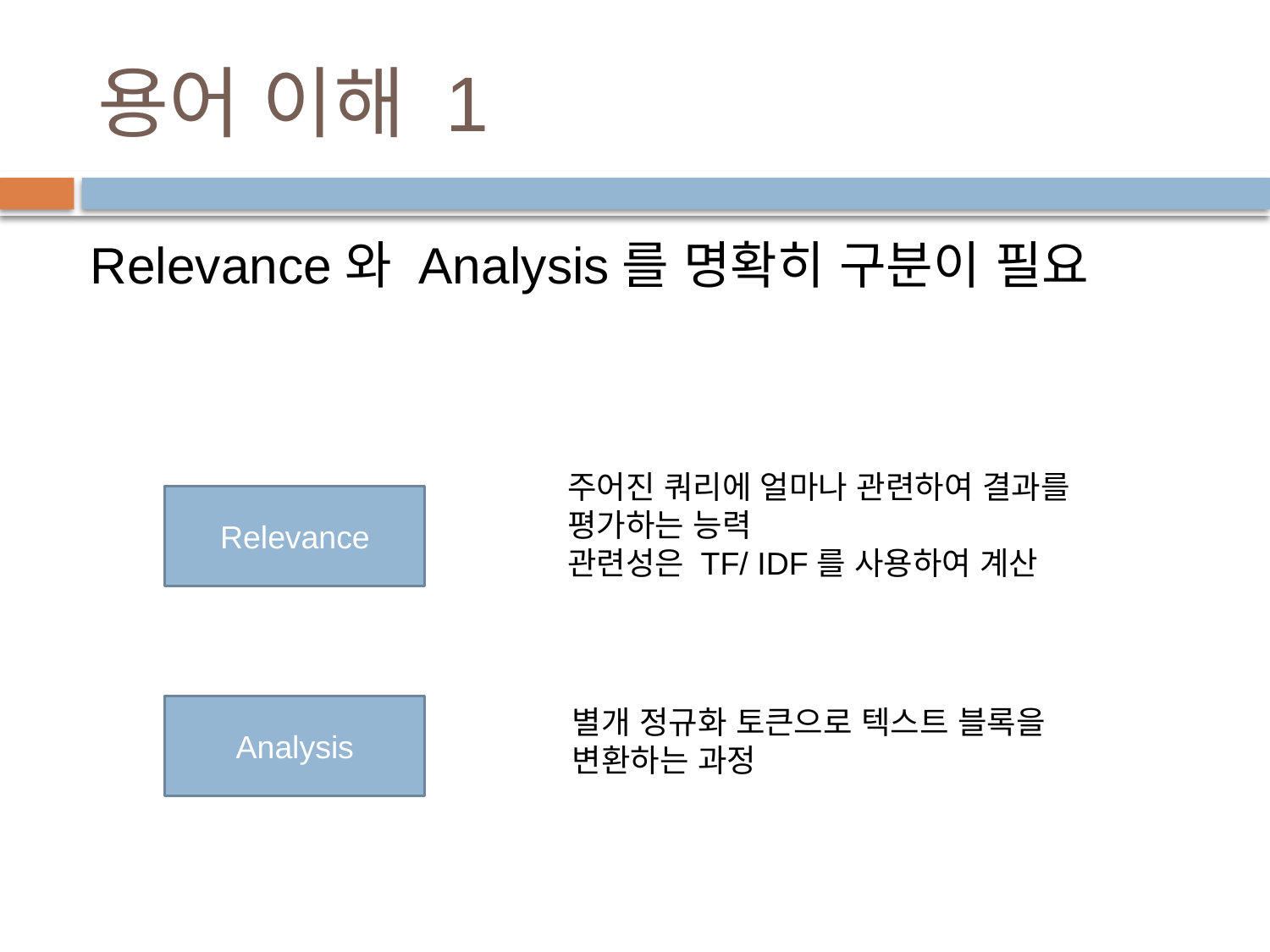

# 용어 이해 1
 Relevance와 Analysis를 명확히 구분이 필요
주어진 쿼리에 얼마나 관련하여 결과를 평가하는 능력
관련성은 TF/ IDF를 사용하여 계산
Relevance
Analysis
별개 정규화 토큰으로 텍스트 블록을 변환하는 과정